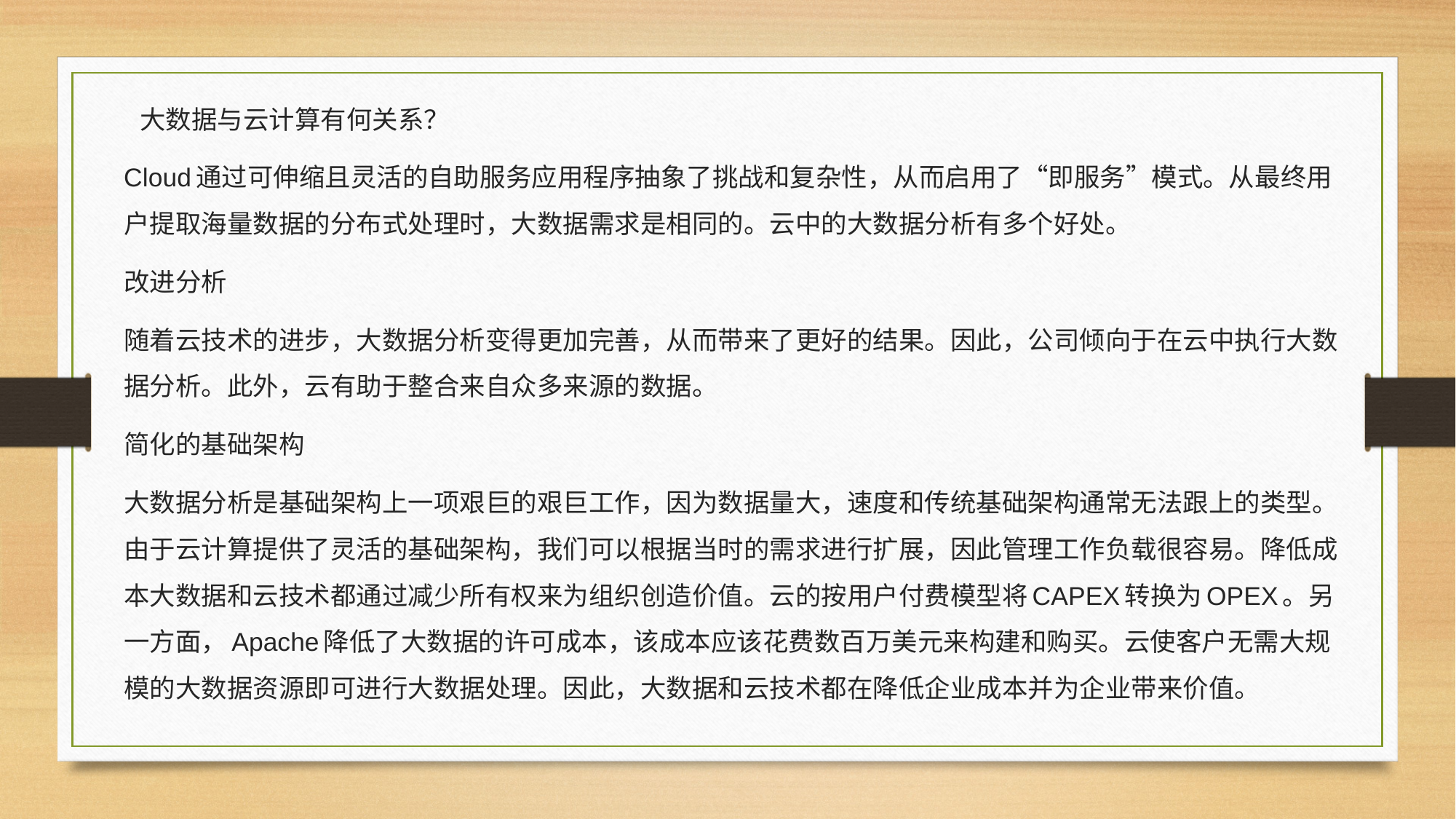

大数据与云计算有何关系？
Cloud通过可伸缩且灵活的自助服务应用程序抽象了挑战和复杂性，从而启用了“即服务”模式。从最终用户提取海量数据的分布式处理时，大数据需求是相同的。云中的大数据分析有多个好处。
改进分析
随着云技术的进步，大数据分析变得更加完善，从而带来了更好的结果。因此，公司倾向于在云中执行大数据分析。此外，云有助于整合来自众多来源的数据。
简化的基础架构
大数据分析是基础架构上一项艰巨的艰巨工作，因为数据量大，速度和传统基础架构通常无法跟上的类型。由于云计算提供了灵活的基础架构，我们可以根据当时的需求进行扩展，因此管理工作负载很容易。降低成本大数据和云技术都通过减少所有权来为组织创造价值。云的按用户付费模型将CAPEX转换为OPEX。另一方面，Apache降低了大数据的许可成本，该成本应该花费数百万美元来构建和购买。云使客户无需大规模的大数据资源即可进行大数据处理。因此，大数据和云技术都在降低企业成本并为企业带来价值。